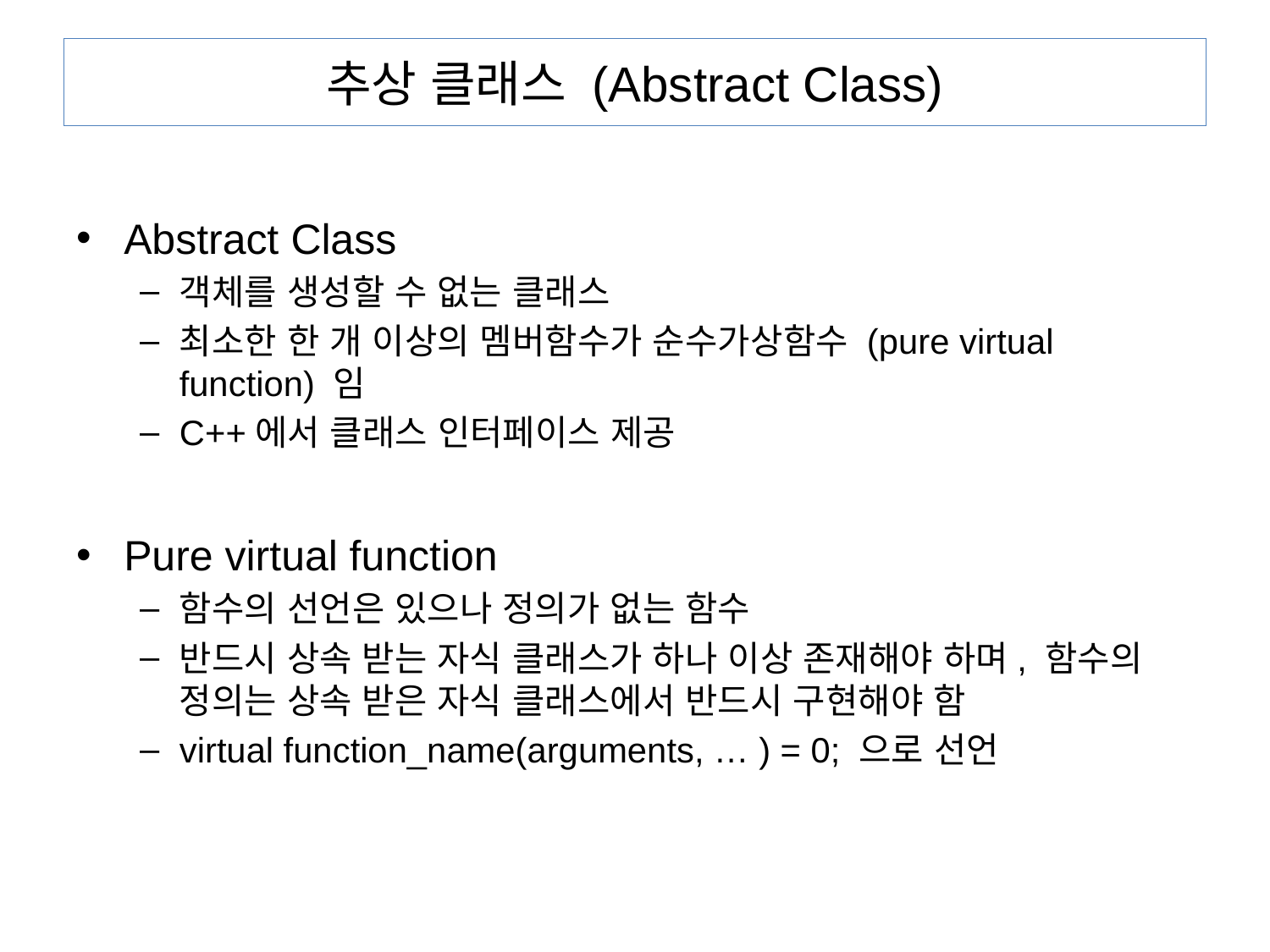

# 추상 클래스 (Abstract Class)

Abstract Class
객체를 생성할 수 없는 클래스
최소한 한 개 이상의 멤버함수가 순수가상함수 (pure virtual function) 임
C++에서 클래스 인터페이스 제공

Pure virtual function
함수의 선언은 있으나 정의가 없는 함수
반드시 상속 받는 자식 클래스가 하나 이상 존재해야 하며, 함수의 정의는 상속 받은 자식 클래스에서 반드시 구현해야 함
virtual function_name(arguments, … ) = 0; 으로 선언